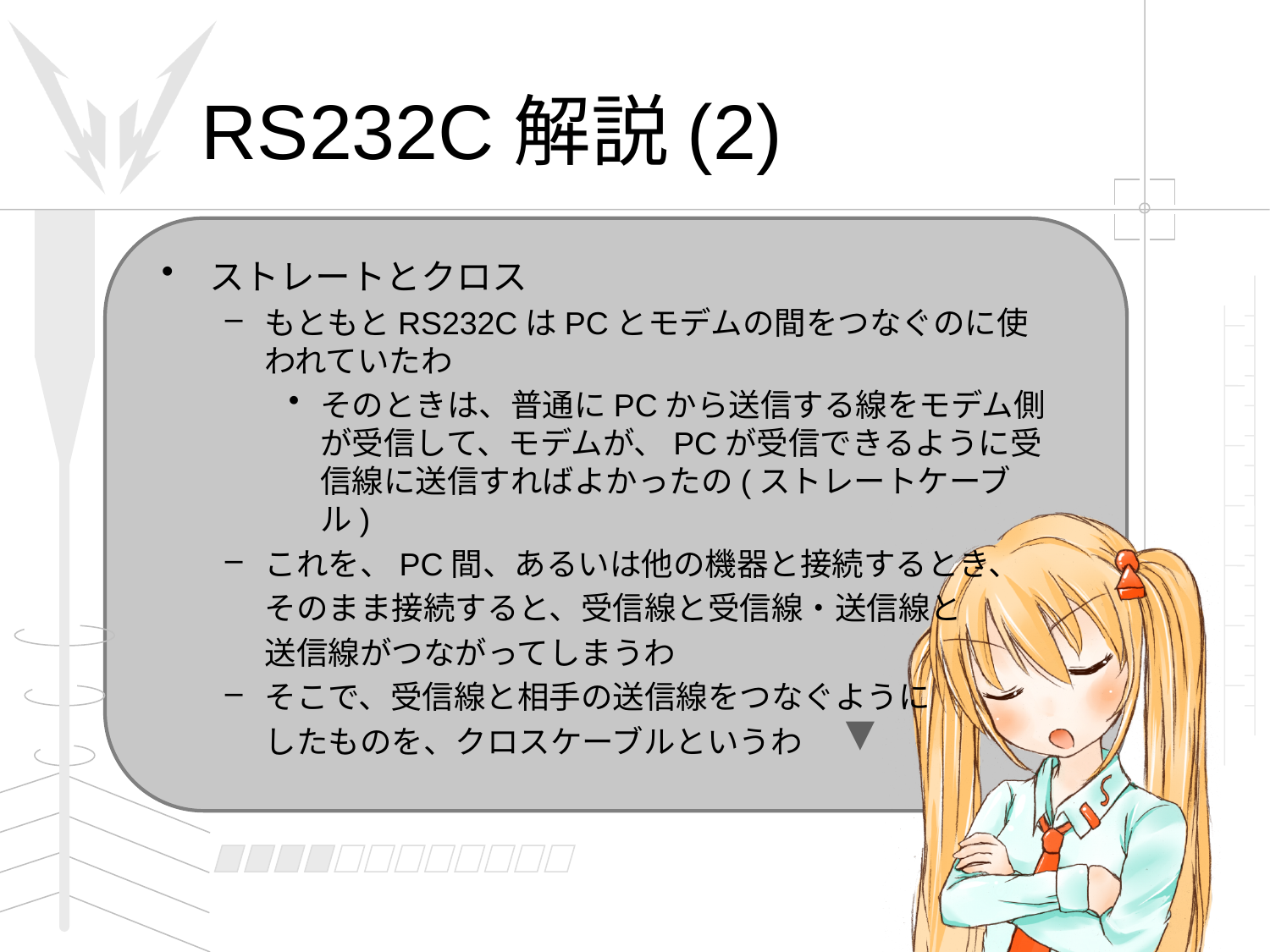

# RS232C解説(2)
ストレートとクロス
もともとRS232CはPCとモデムの間をつなぐのに使われていたわ
そのときは、普通にPCから送信する線をモデム側が受信して、モデムが、PCが受信できるように受信線に送信すればよかったの(ストレートケーブル)
これを、PC間、あるいは他の機器と接続するとき、
	そのまま接続すると、受信線と受信線・送信線と
	送信線がつながってしまうわ
そこで、受信線と相手の送信線をつなぐように
	したものを、クロスケーブルというわ